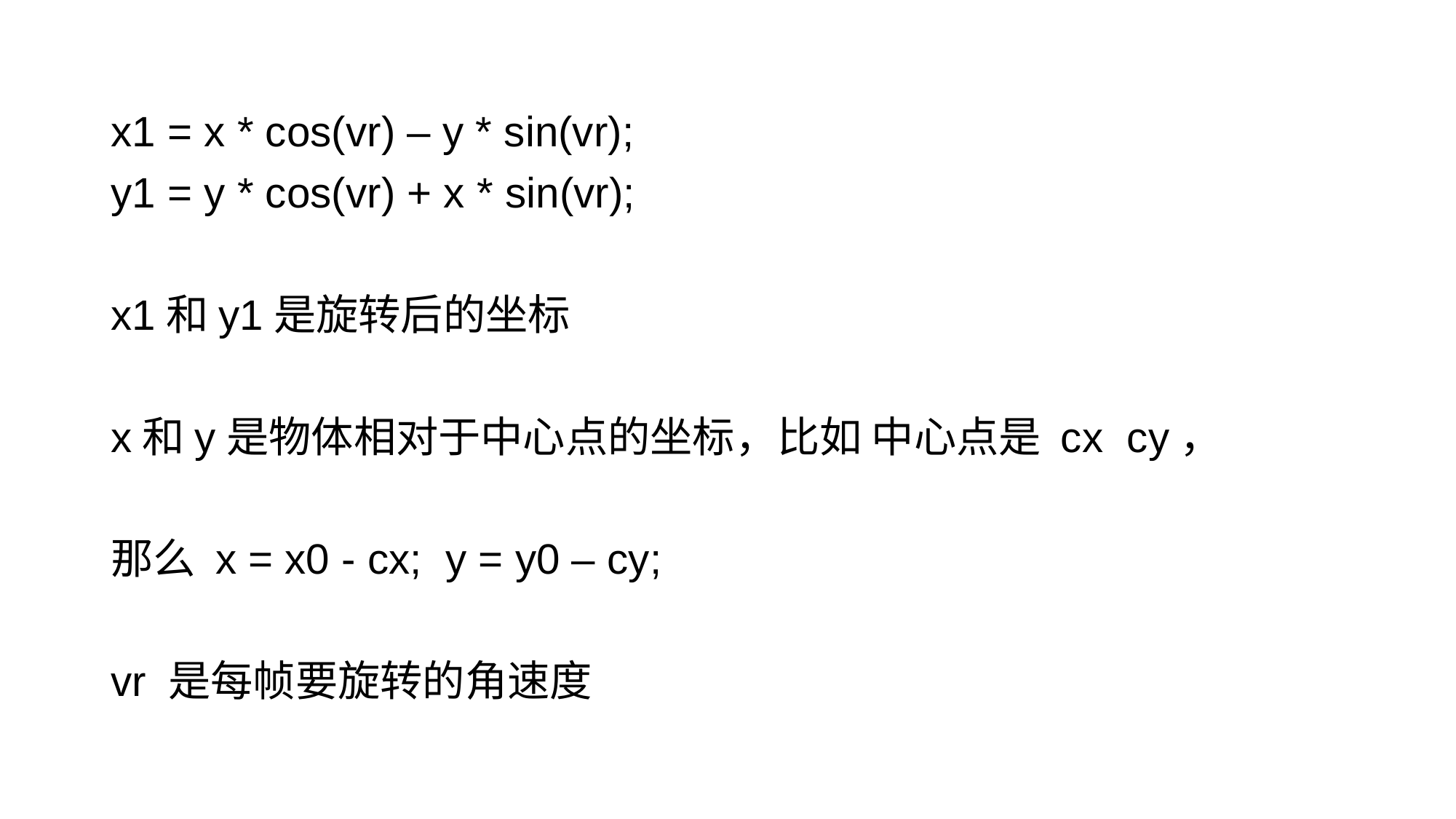

x1 = x * cos(vr) – y * sin(vr);
y1 = y * cos(vr) + x * sin(vr);

x1和y1是旋转后的坐标

x和y是物体相对于中心点的坐标，比如 中心点是 cx  cy，

那么 x = x0 - cx;  y = y0 – cy;

vr 是每帧要旋转的角速度